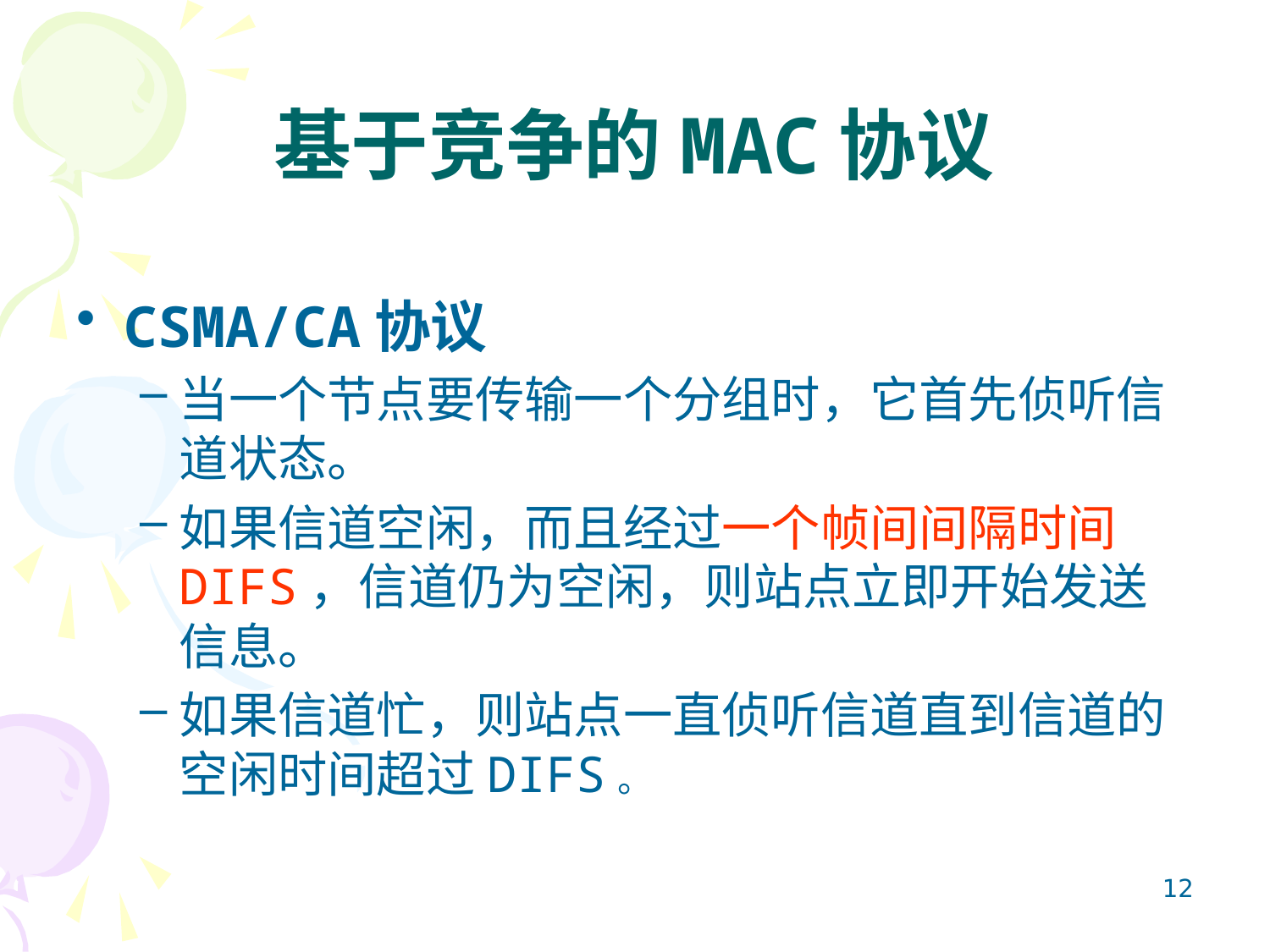

# 基于竞争的MAC协议

CSMA/CA协议
当一个节点要传输一个分组时，它首先侦听信道状态。
如果信道空闲，而且经过一个帧间间隔时间DIFS，信道仍为空闲，则站点立即开始发送信息。
如果信道忙，则站点一直侦听信道直到信道的空闲时间超过DIFS。

12